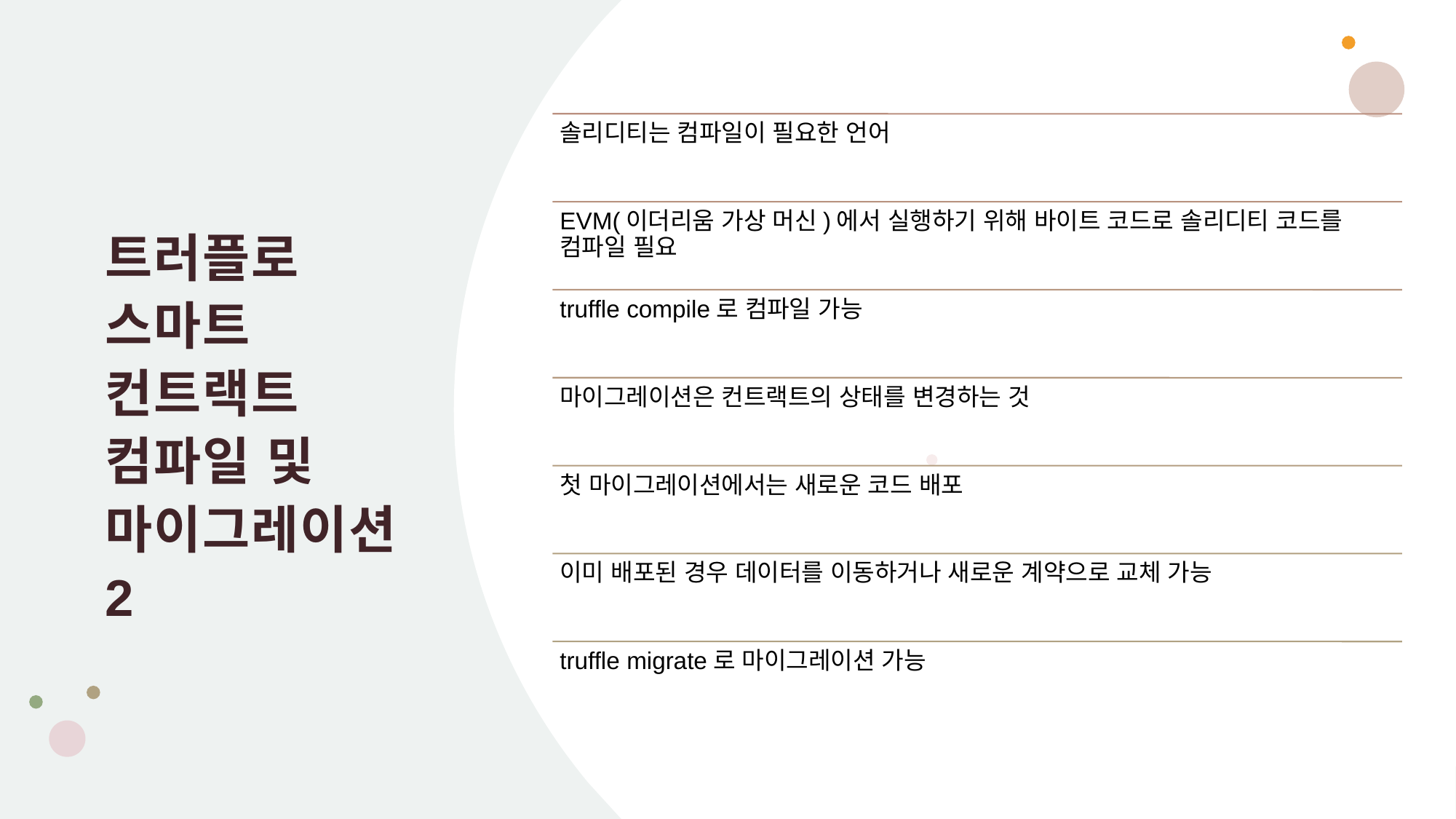

# 트러플로 스마트 컨트랙트 컴파일 및 마이그레이션 2
솔리디티는 컴파일이 필요한 언어
EVM(이더리움 가상 머신)에서 실행하기 위해 바이트 코드로 솔리디티 코드를 컴파일 필요
truffle compile로 컴파일 가능
마이그레이션은 컨트랙트의 상태를 변경하는 것
첫 마이그레이션에서는 새로운 코드 배포
이미 배포된 경우 데이터를 이동하거나 새로운 계약으로 교체 가능
truffle migrate로 마이그레이션 가능